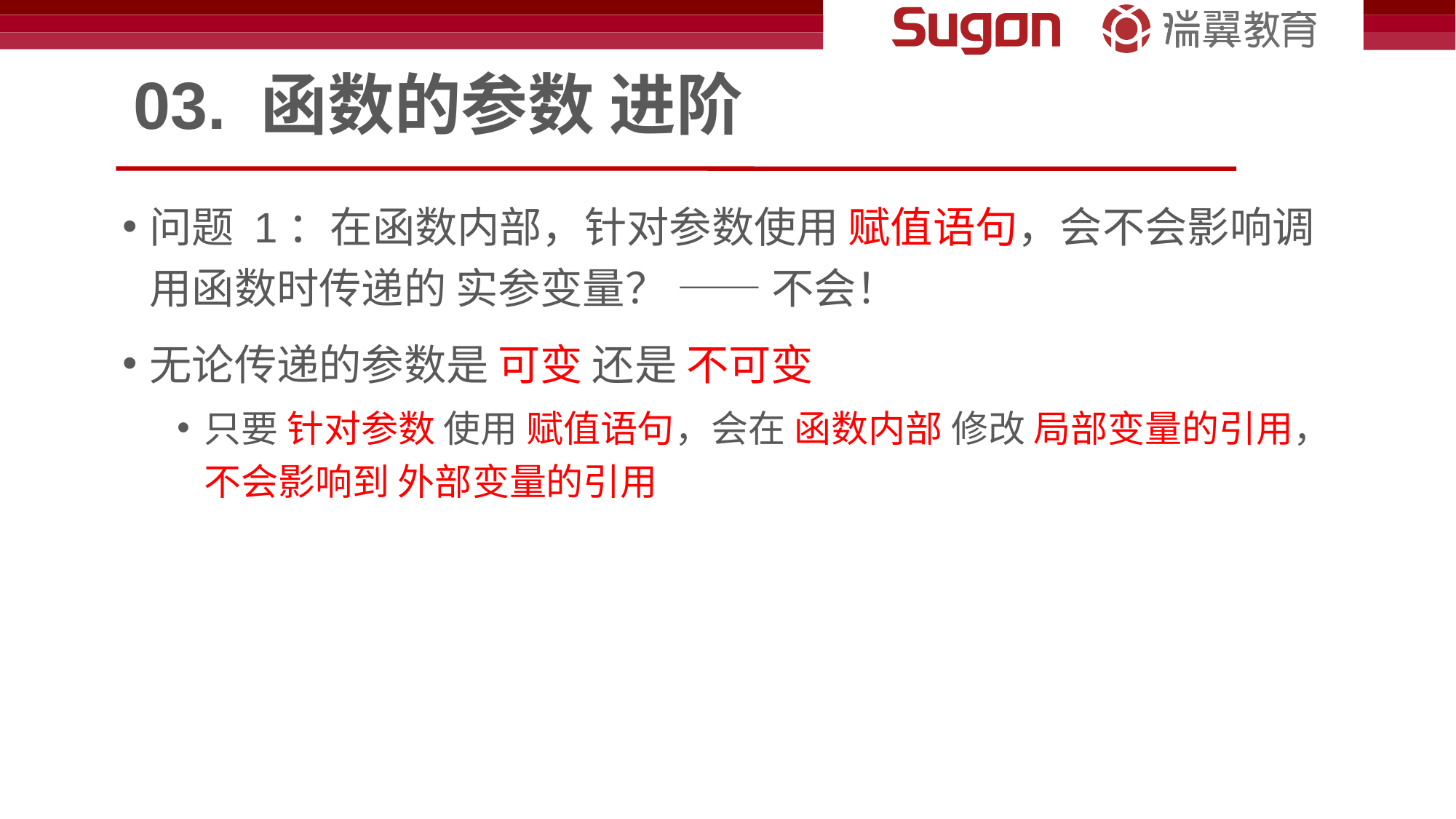

# 03. 函数的参数 进阶
问题 1：在函数内部，针对参数使用 赋值语句，会不会影响调用函数时传递的 实参变量？ —— 不会！
无论传递的参数是 可变 还是 不可变
只要 针对参数 使用 赋值语句，会在 函数内部 修改 局部变量的引用，不会影响到 外部变量的引用